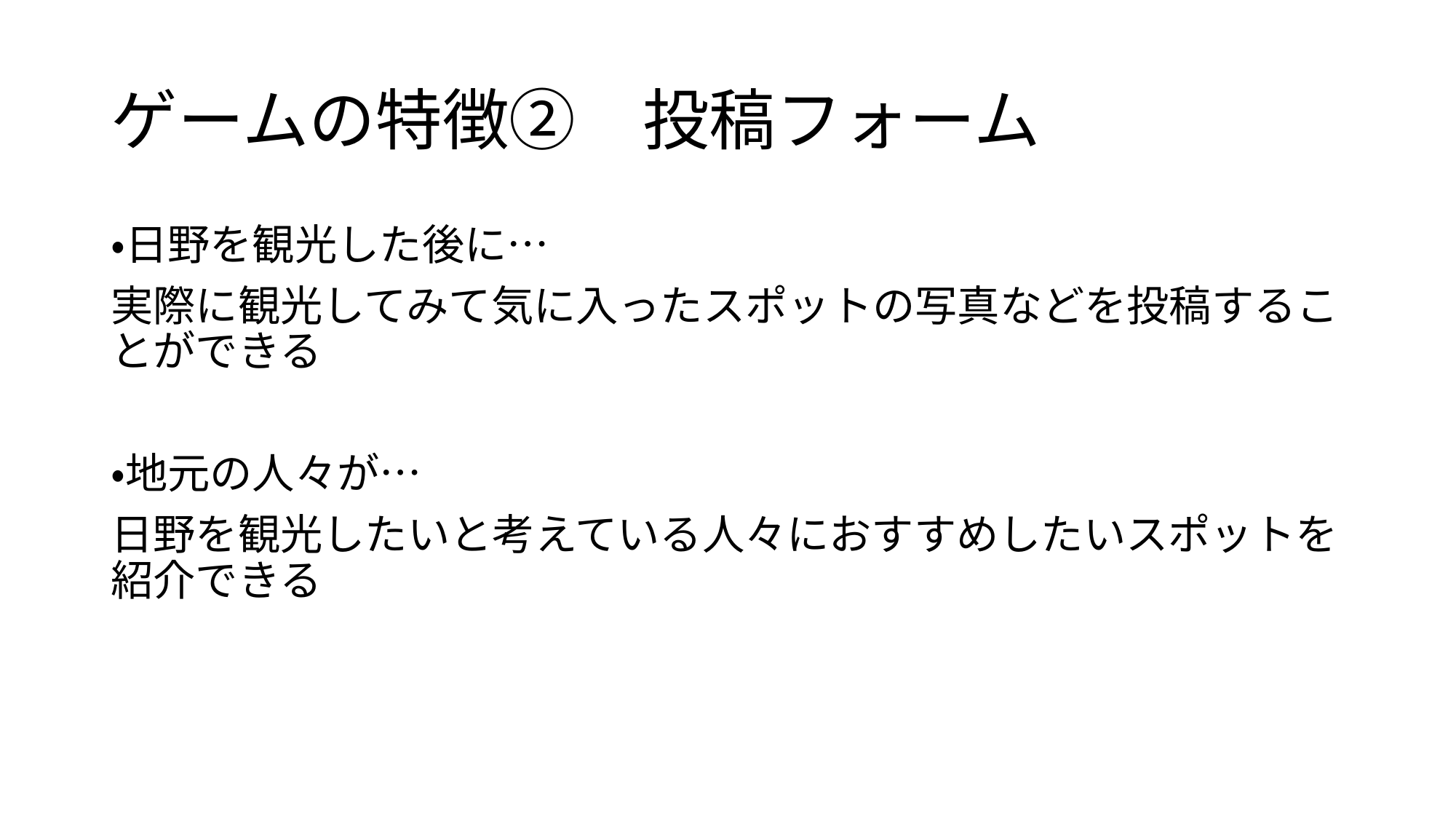

# ゲームの特徴②　投稿フォーム
・日野を観光した後に…
実際に観光してみて気に入ったスポットの写真などを投稿することができる

・地元の人々が…
日野を観光したいと考えている人々におすすめしたいスポットを紹介できる